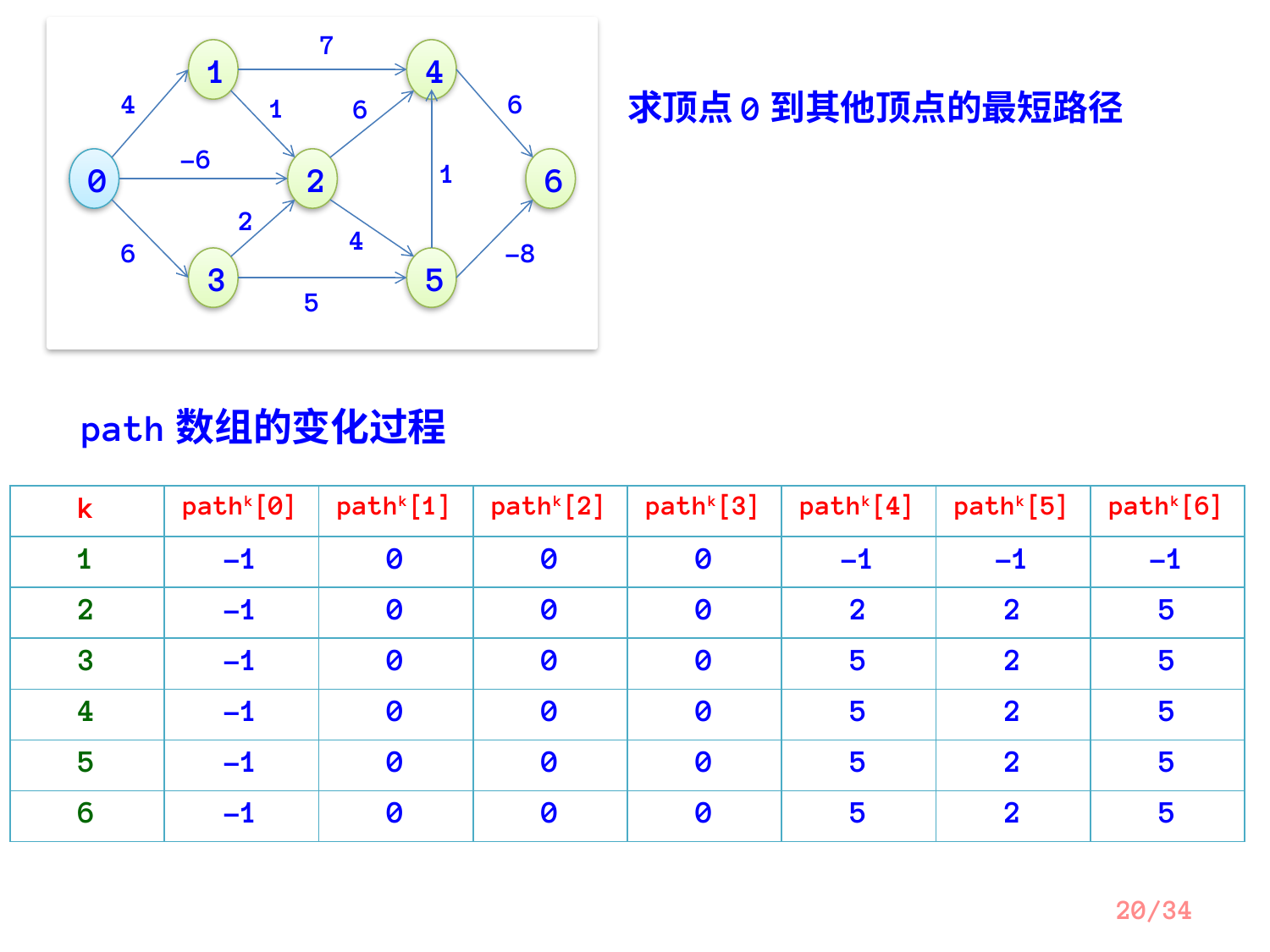

7
1
4
4
6
1
6
-6
0
2
1
6
2
4
6
-8
3
5
5
求顶点0到其他顶点的最短路径
path数组的变化过程

| k | pathk[0] | pathk[1] | pathk[2] | pathk[3] | pathk[4] | pathk[5] | pathk[6] |
| --- | --- | --- | --- | --- | --- | --- | --- |
| 1 | -1 | 0 | 0 | 0 | -1 | -1 | -1 |
| 2 | -1 | 0 | 0 | 0 | 2 | 2 | 5 |
| 3 | -1 | 0 | 0 | 0 | 5 | 2 | 5 |
| 4 | -1 | 0 | 0 | 0 | 5 | 2 | 5 |
| 5 | -1 | 0 | 0 | 0 | 5 | 2 | 5 |
| 6 | -1 | 0 | 0 | 0 | 5 | 2 | 5 |
20/34